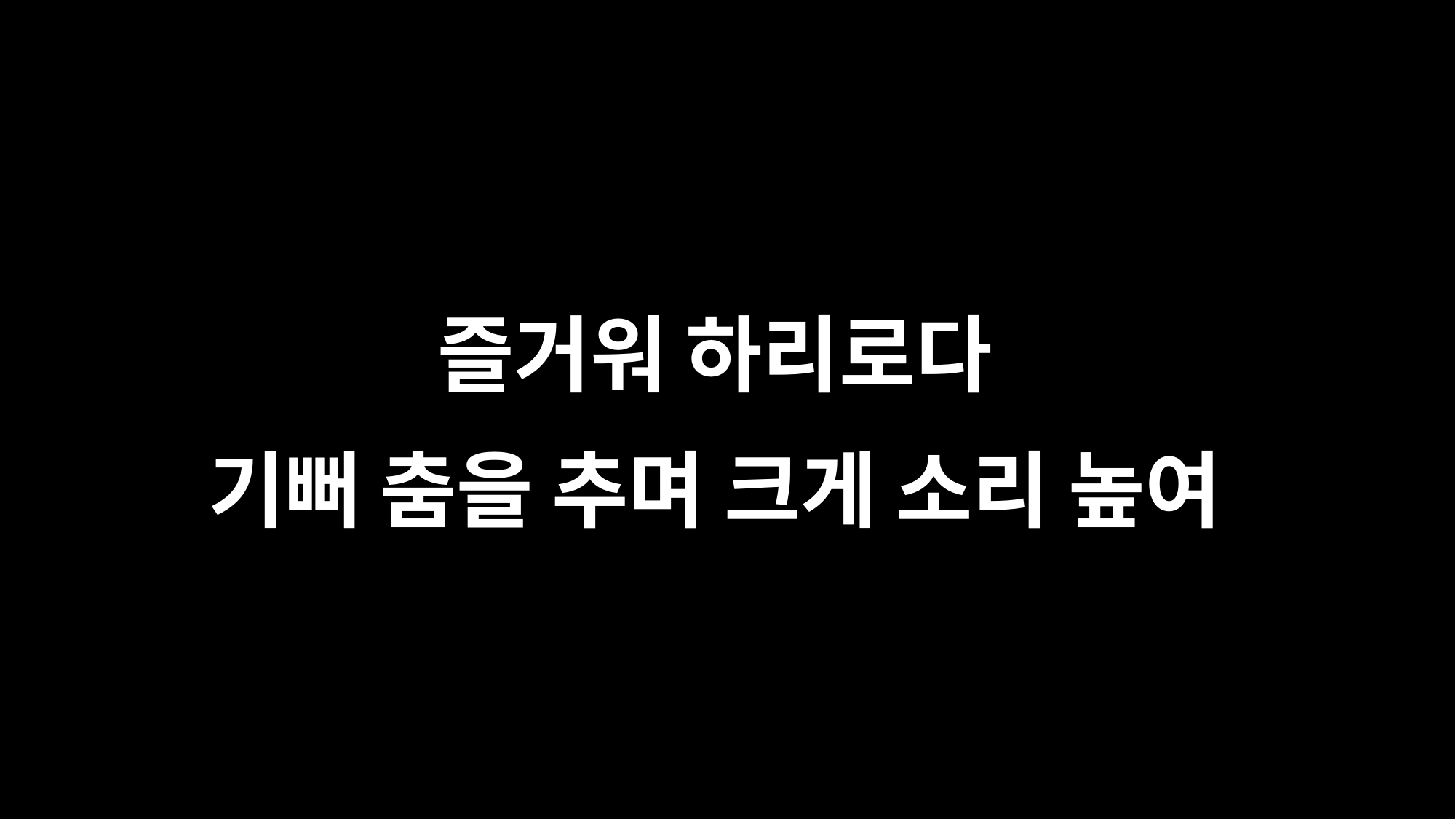

즐거워 하리로다
기뻐 춤을 추며 크게 소리 높여